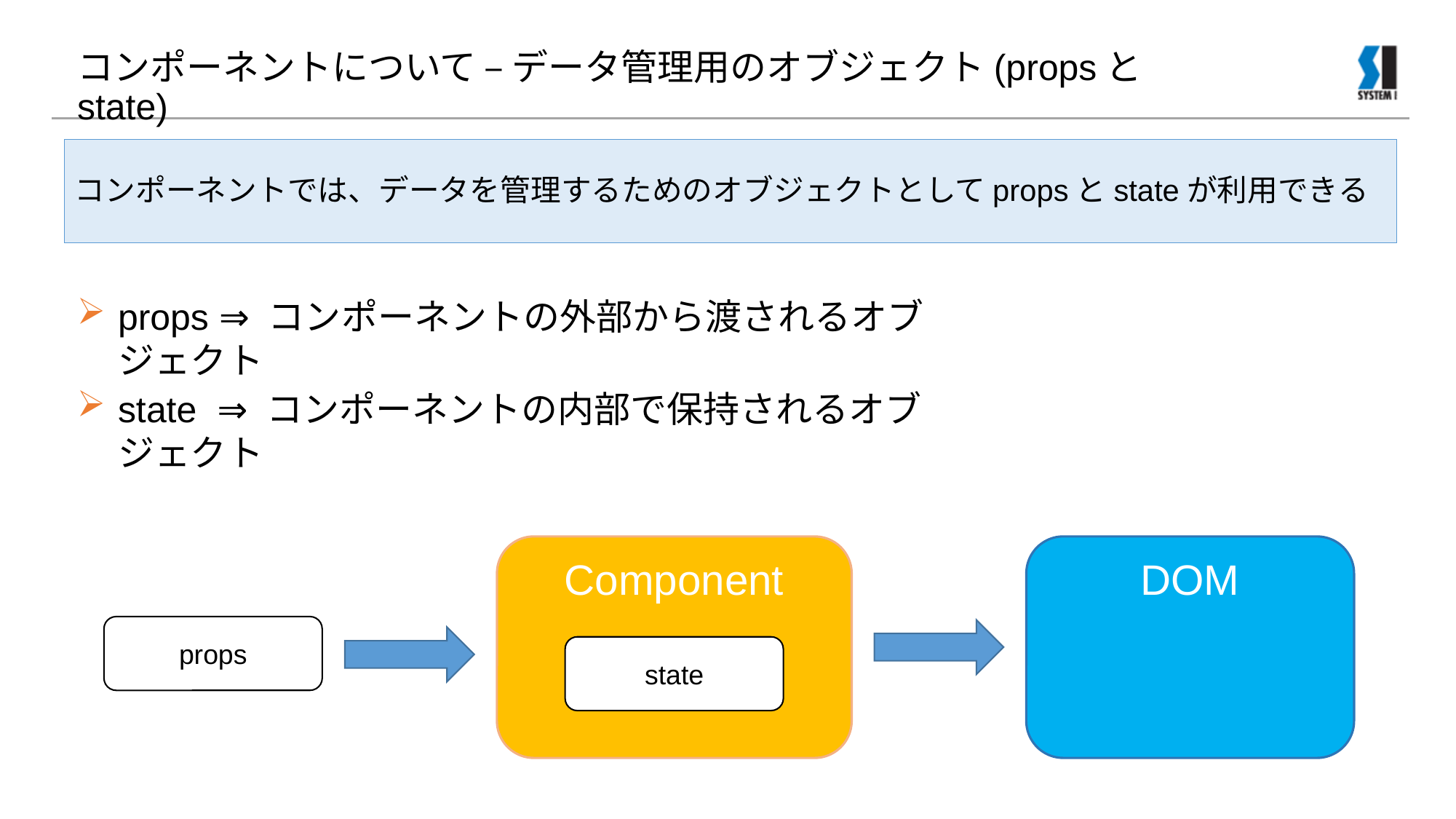

# コンポーネントについて – データ管理用のオブジェクト(propsとstate)
コンポーネントでは、データを管理するためのオブジェクトとしてpropsとstateが利用できる
props ⇒ コンポーネントの外部から渡されるオブジェクト
state  ⇒ コンポーネントの内部で保持されるオブジェクト
Component

DOM
props

state